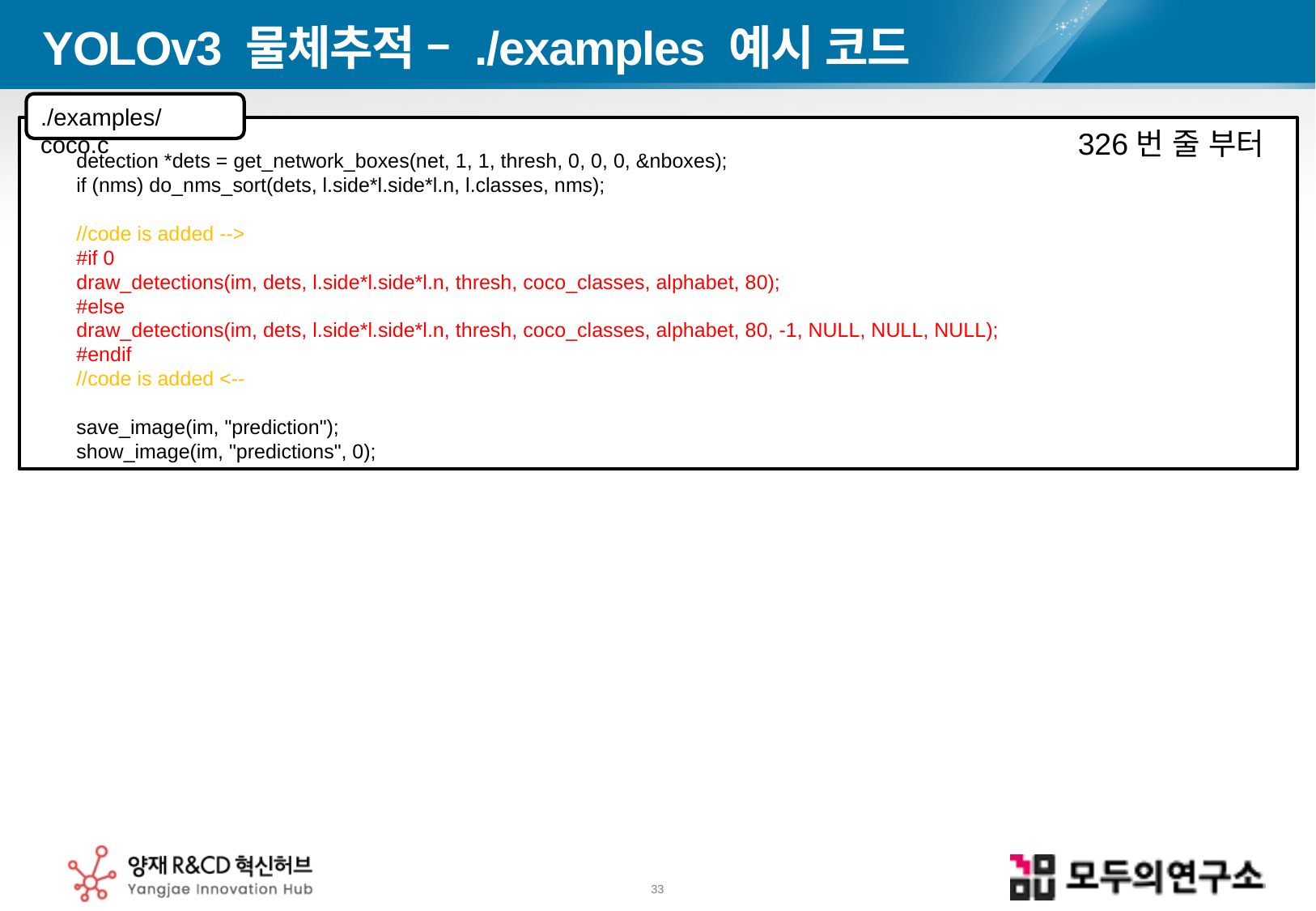

# YOLOv3 물체추적 – ./examples 예시 코드
./examples/coco.c

        detection *dets = get_network_boxes(net, 1, 1, thresh, 0, 0, 0, &nboxes);
        if (nms) do_nms_sort(dets, l.side*l.side*l.n, l.classes, nms);

        //code is added -->
        #if 0
        draw_detections(im, dets, l.side*l.side*l.n, thresh, coco_classes, alphabet, 80);
        #else
        draw_detections(im, dets, l.side*l.side*l.n, thresh, coco_classes, alphabet, 80, -1, NULL, NULL, NULL);
        #endif
        //code is added <--

        save_image(im, "prediction");
        show_image(im, "predictions", 0);
326번 줄 부터